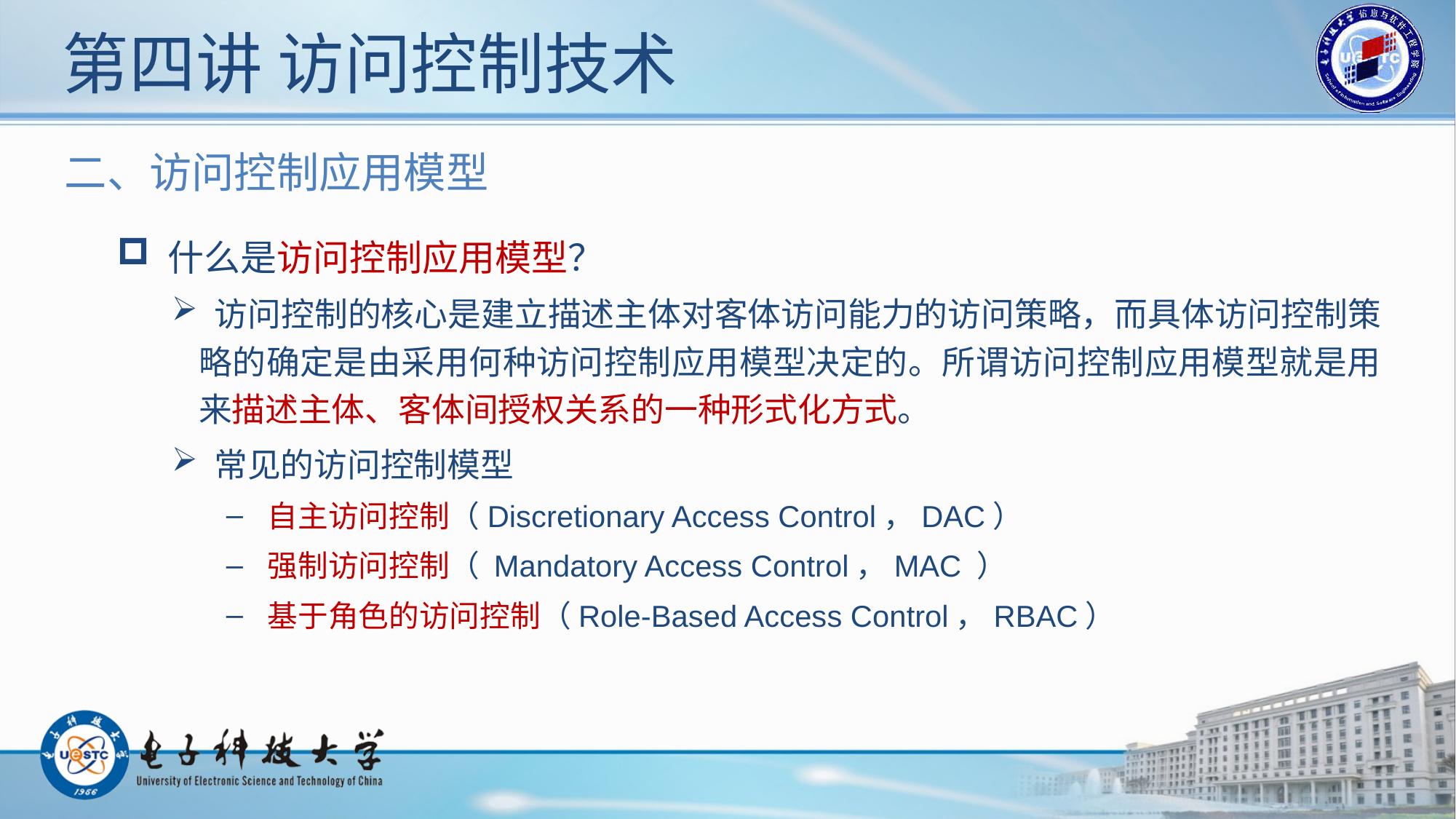

# 第四讲 访问控制技术
二、访问控制应用模型
 什么是访问控制应用模型？
 访问控制的核心是建立描述主体对客体访问能力的访问策略，而具体访问控制策略的确定是由采用何种访问控制应用模型决定的。所谓访问控制应用模型就是用来描述主体、客体间授权关系的一种形式化方式。
 常见的访问控制模型
 自主访问控制（Discretionary Access Control，DAC）
 强制访问控制（ Mandatory Access Control，MAC ）
 基于角色的访问控制（Role-Based Access Control，RBAC）